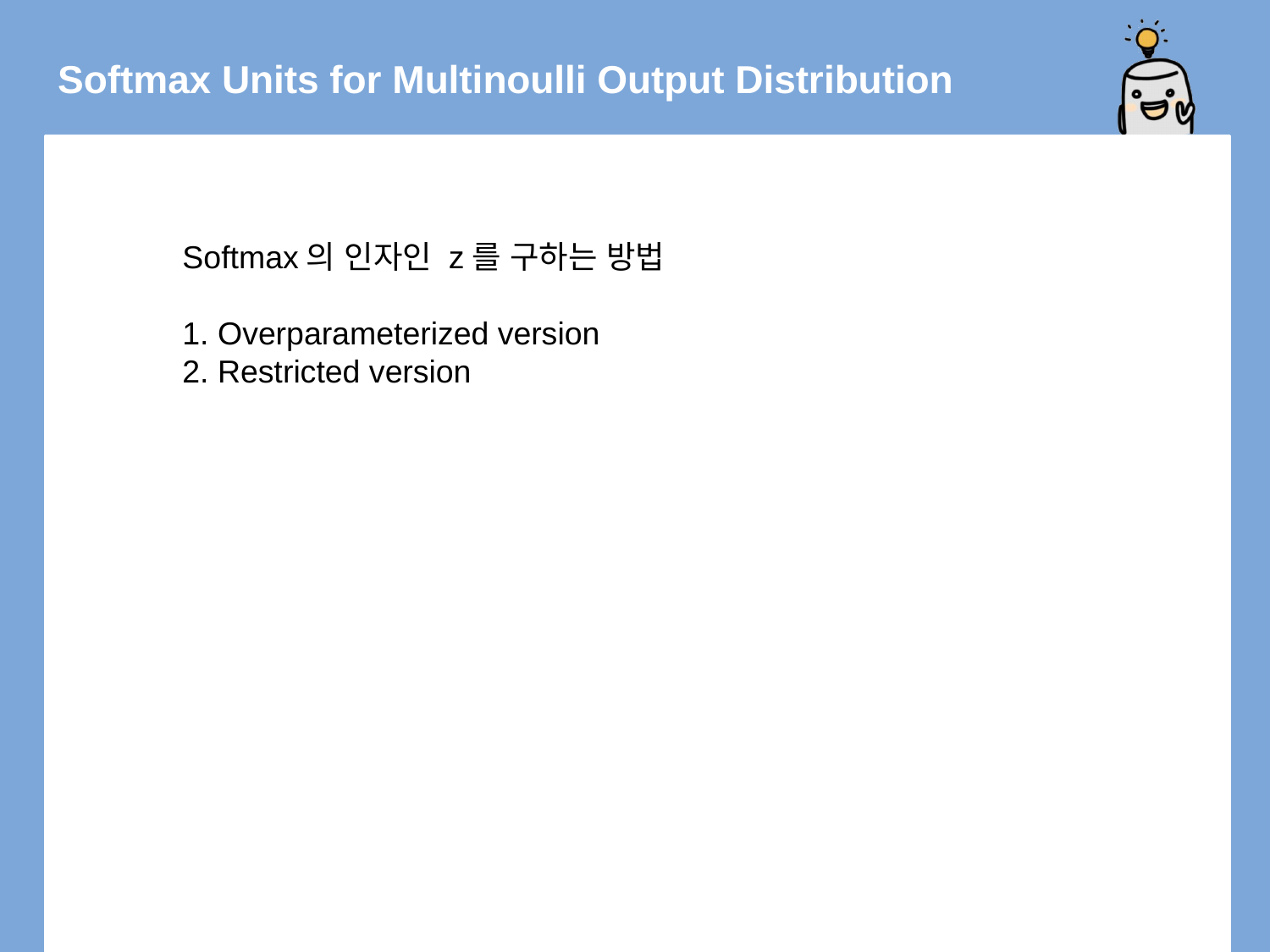

Softmax Units for Multinoulli Output Distribution
Softmax의 인자인 z를 구하는 방법

1. Overparameterized version
2. Restricted version